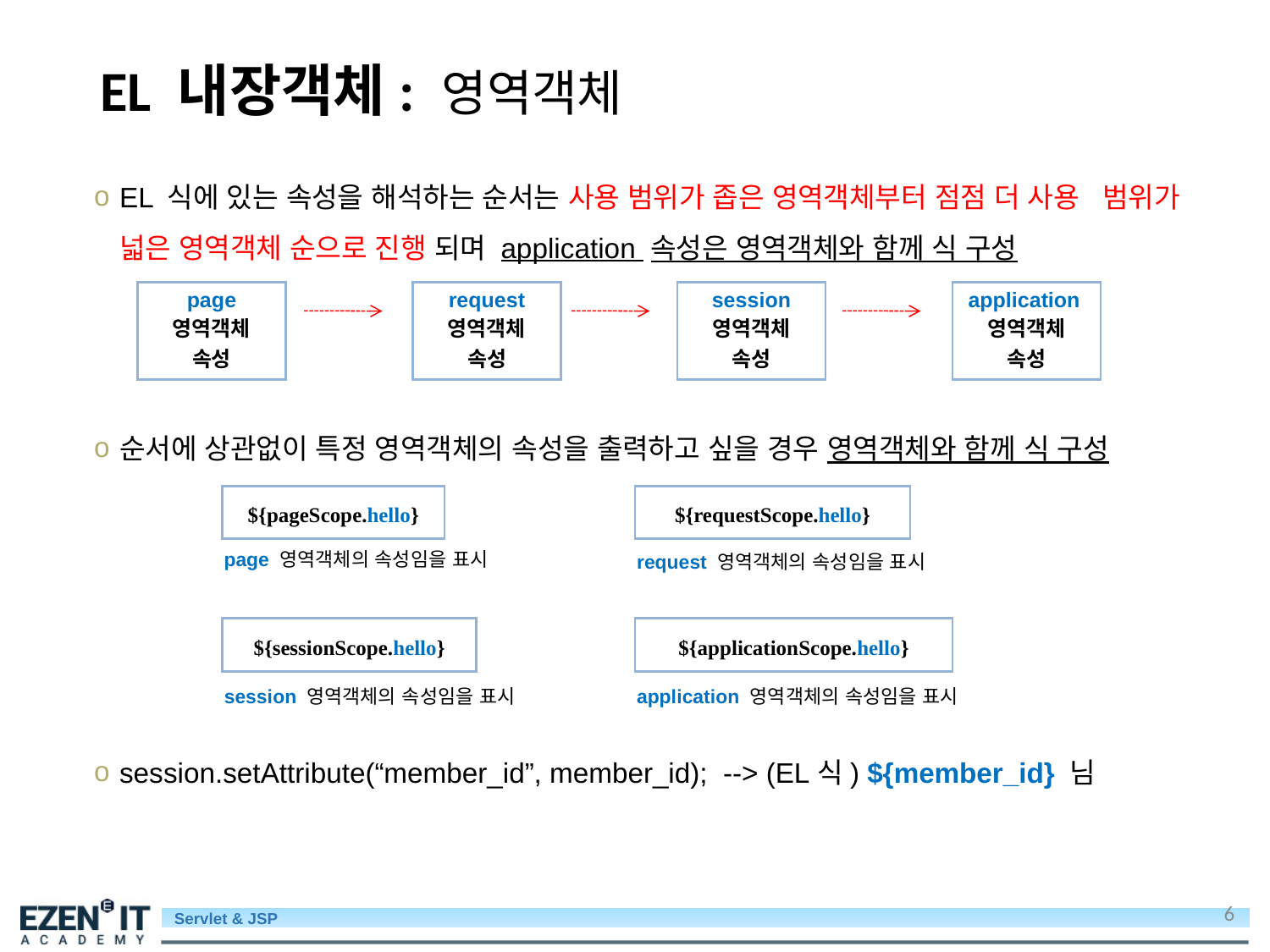

# EL 내장객체: 영역객체
EL 식에 있는 속성을 해석하는 순서는 사용 범위가 좁은 영역객체부터 점점 더 사용   범위가 넓은 영역객체 순으로 진행 되며 application 속성은 영역객체와 함께 식 구성

순서에 상관없이 특정 영역객체의 속성을 출력하고 싶을 경우 영역객체와 함께 식 구성

session.setAttribute(“member_id”, member_id);  --> (EL식) ${member_id} 님

| page 영역객체 속성 |
| --- |
| request 영역객체 속성 |
| --- |
| session 영역객체 속성 |
| --- |
| application영역객체 속성 |
| --- |
| ${pageScope.hello} |
| --- |
| ${requestScope.hello} |
| --- |
page 영역객체의 속성임을 표시
request 영역객체의 속성임을 표시
| ${sessionScope.hello} |
| --- |
| ${applicationScope.hello} |
| --- |
session 영역객체의 속성임을 표시
application 영역객체의 속성임을 표시
6